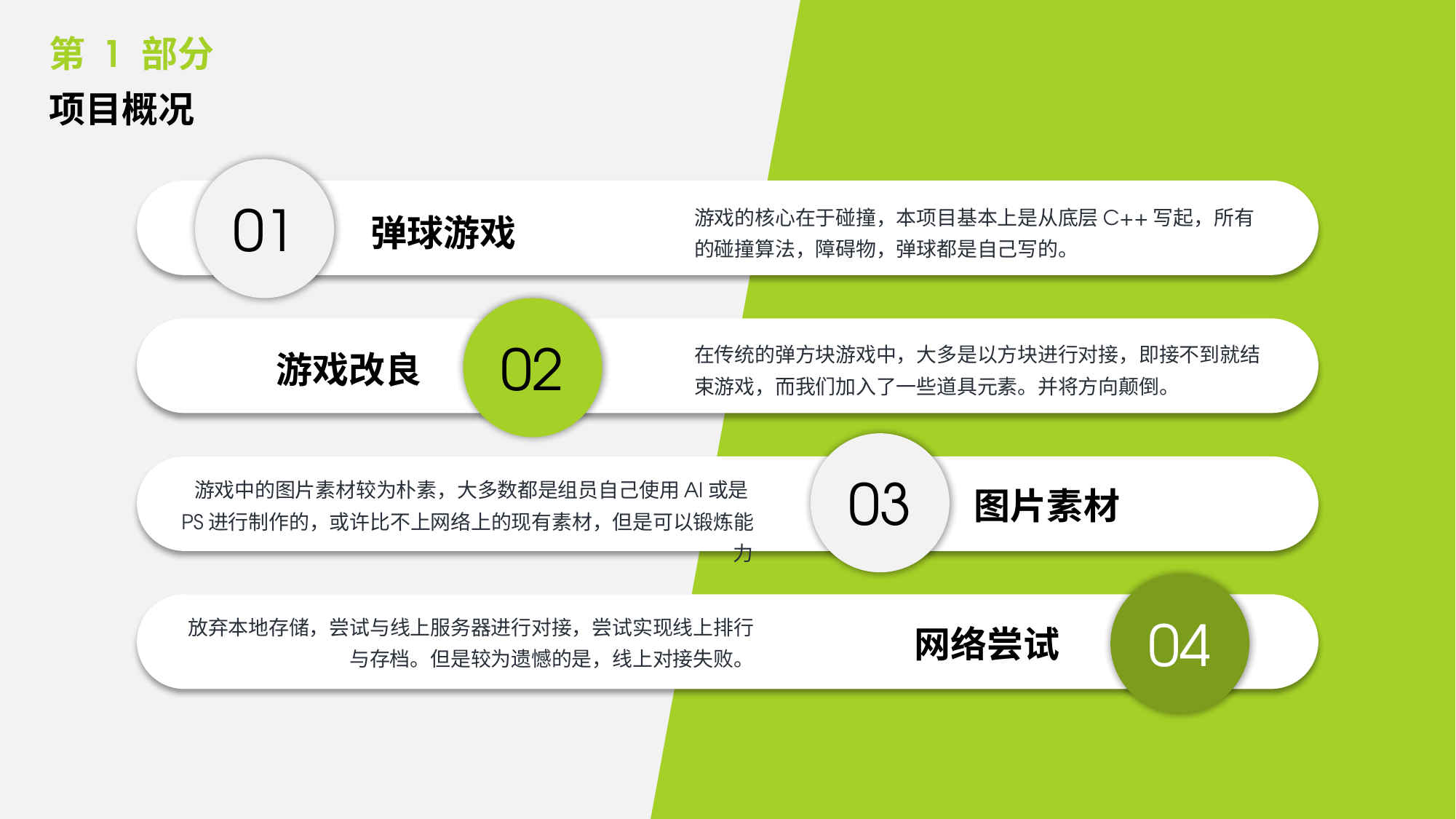

第 1 部分
项目概况
01

游戏的核心在于碰撞，本项目基本上是从底层C++写起，所有的碰撞算法，障碍物，弹球都是自己写的。
弹球游戏
02

在传统的弹方块游戏中，大多是以方块进行对接，即接不到就结束游戏，而我们加入了一些道具元素。并将方向颠倒。
游戏改良
03

游戏中的图片素材较为朴素，大多数都是组员自己使用AI或是PS进行制作的，或许比不上网络上的现有素材，但是可以锻炼能力
图片素材
04

放弃本地存储，尝试与线上服务器进行对接，尝试实现线上排行与存档。但是较为遗憾的是，线上对接失败。
网络尝试